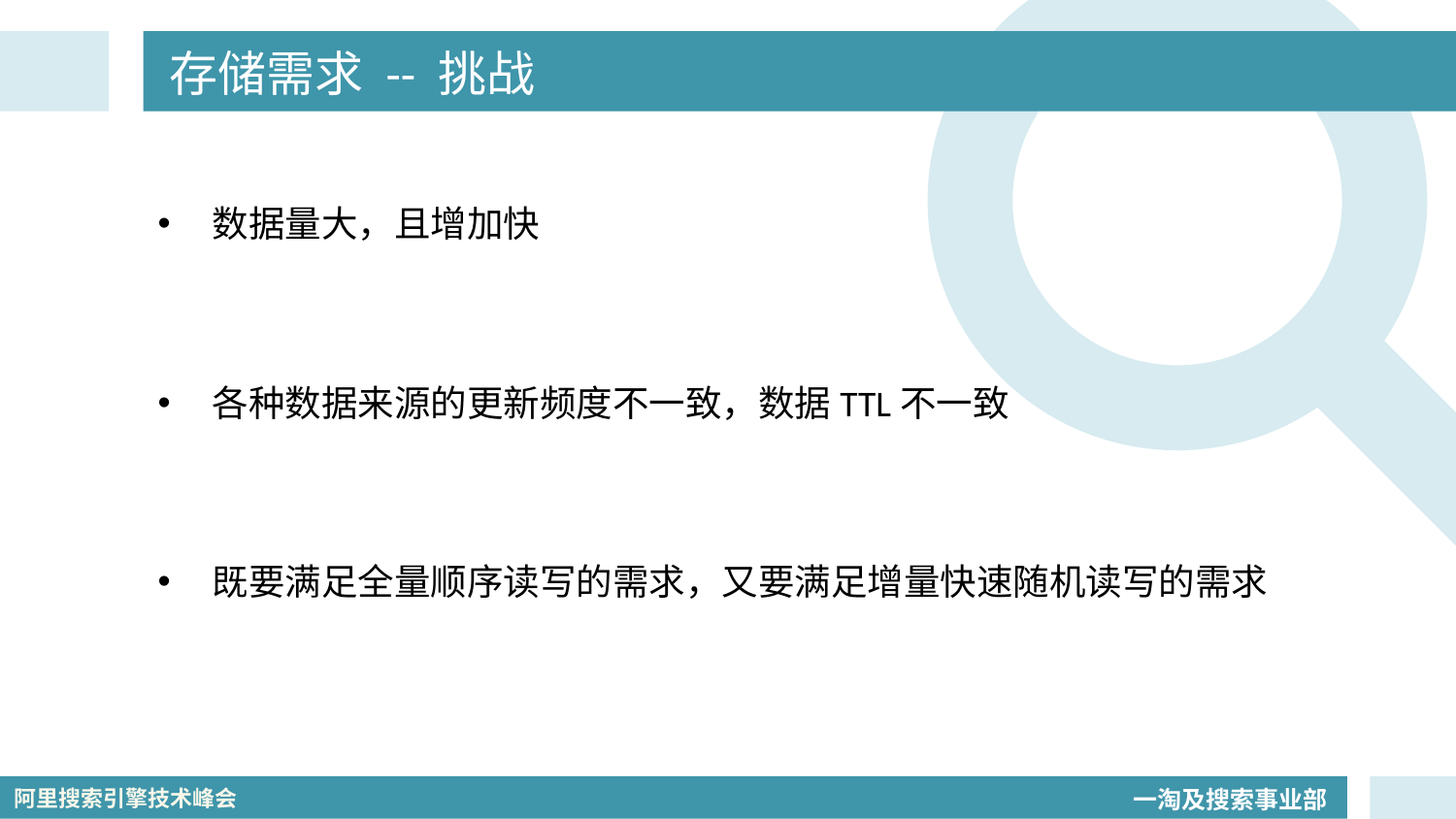

# 存储需求 -- 挑战

数据量大，且增加快

各种数据来源的更新频度不一致，数据TTL不一致

既要满足全量顺序读写的需求，又要满足增量快速随机读写的需求